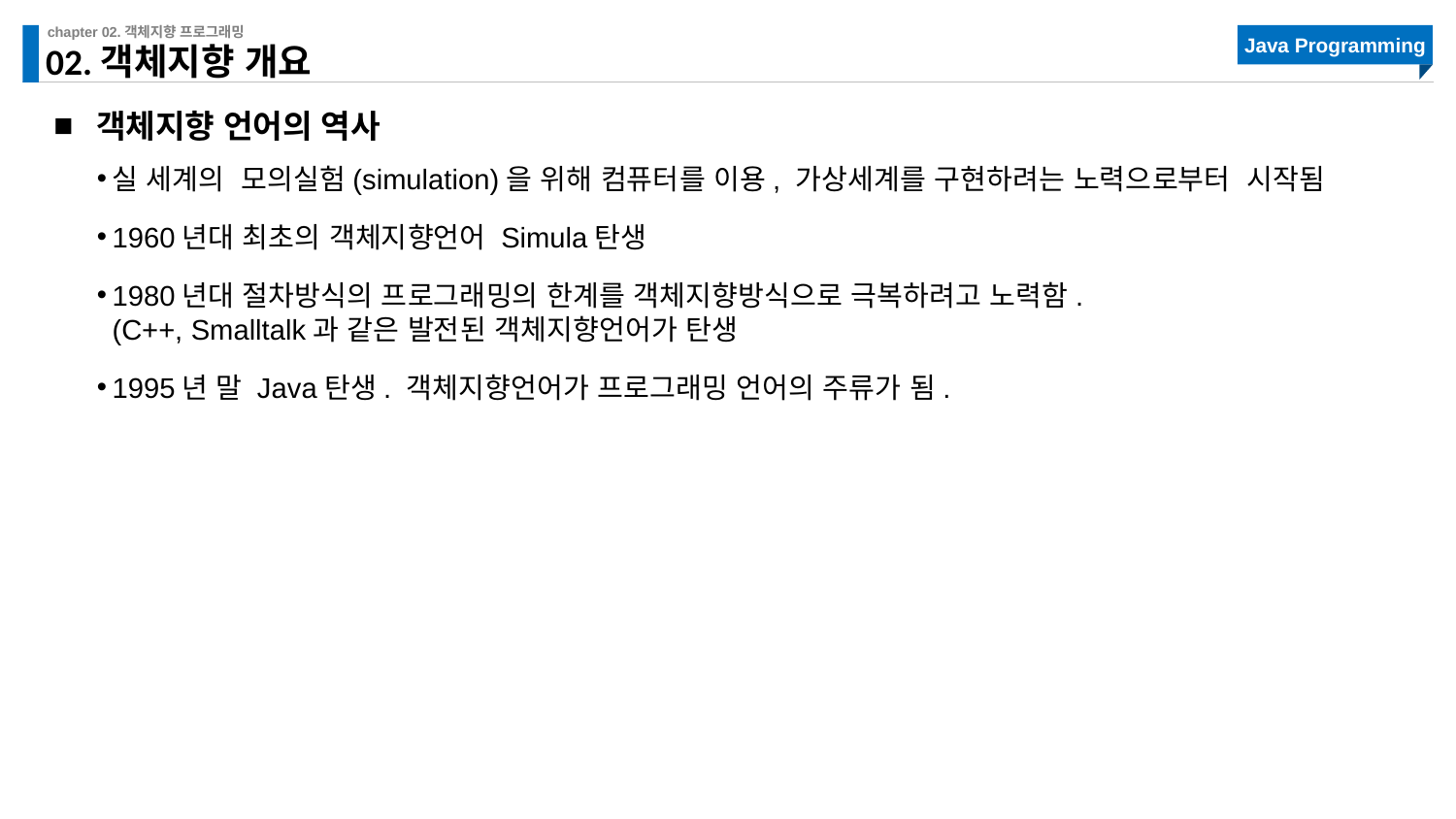

# 02.객체지향 개요
객체지향 언어의 역사
실 세계의  모의실험(simulation)을 위해 컴퓨터를 이용, 가상세계를 구현하려는 노력으로부터  시작됨
1960년대 최초의 객체지향언어 Simula탄생
1980년대 절차방식의 프로그래밍의 한계를 객체지향방식으로 극복하려고 노력함.
(C++, Smalltalk과 같은 발전된 객체지향언어가 탄생
1995년 말 Java탄생. 객체지향언어가 프로그래밍 언어의 주류가 됨.